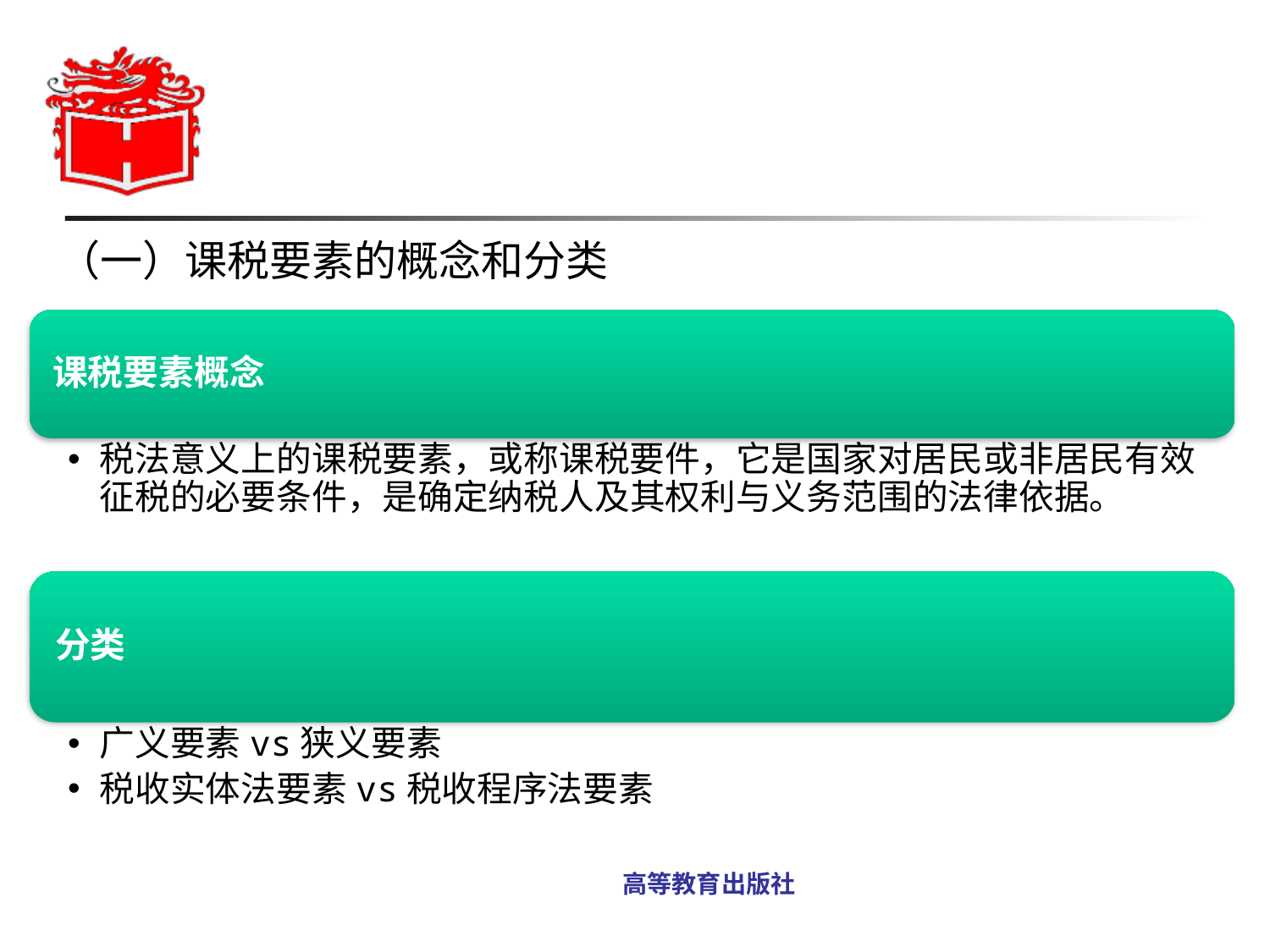

（一）课税要素的概念和分类

课税要素概念
税法意义上的课税要素，或称课税要件，它是国家对居民或非居民有效征税的必要条件，是确定纳税人及其权利与义务范围的法律依据。
分类
广义要素vs狭义要素
税收实体法要素vs税收程序法要素

高等教育出版社